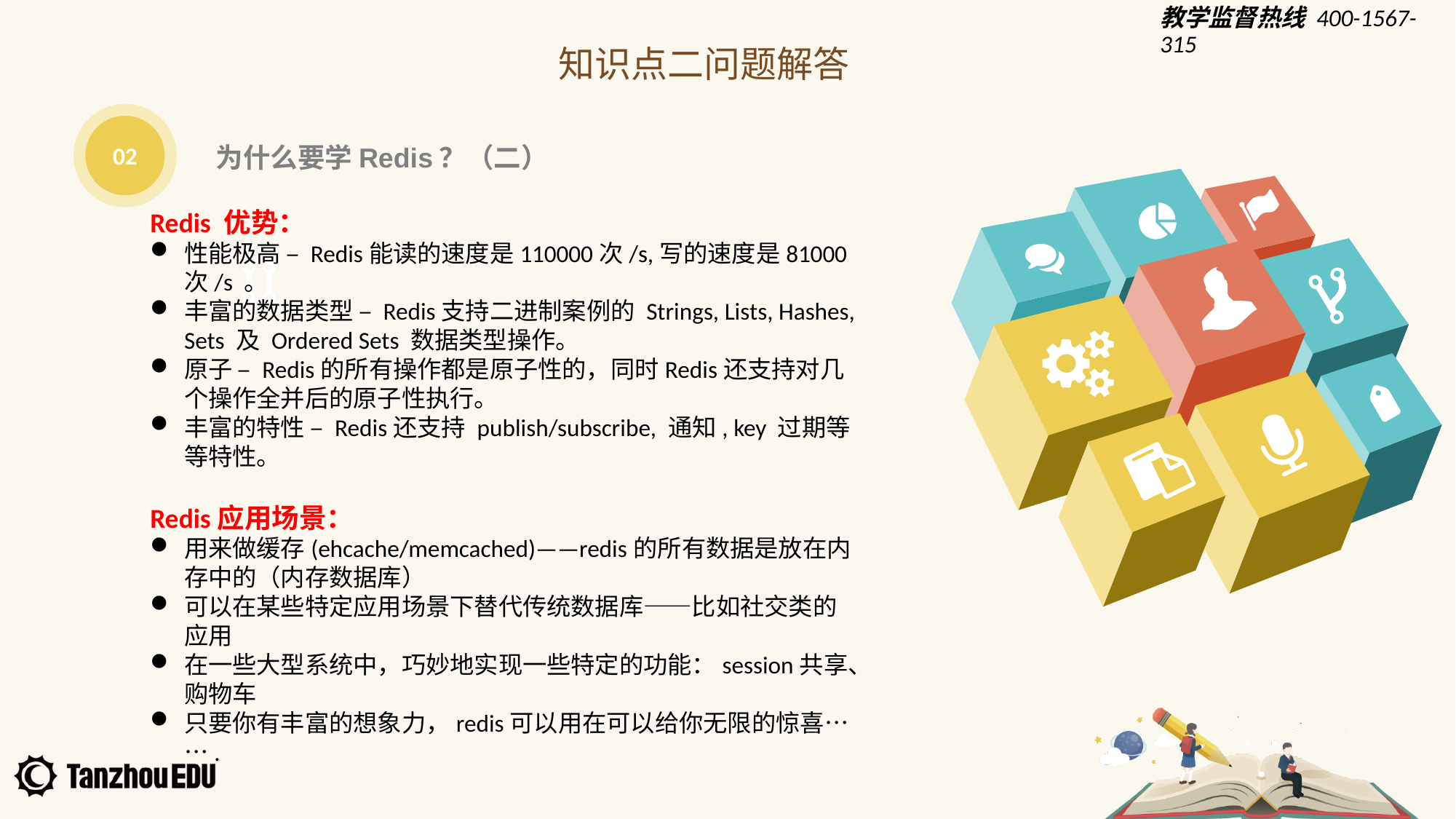

知识点二问题解答

02
为什么要学Redis？（二）

Redis 优势：
性能极高 – Redis能读的速度是110000次/s,写的速度是81000次/s 。
丰富的数据类型 – Redis支持二进制案例的 Strings, Lists, Hashes, Sets 及 Ordered Sets 数据类型操作。
原子 – Redis的所有操作都是原子性的，同时Redis还支持对几个操作全并后的原子性执行。
丰富的特性 – Redis还支持 publish/subscribe, 通知, key 过期等等特性。

Redis应用场景：
用来做缓存(ehcache/memcached)——redis的所有数据是放在内存中的（内存数据库）
可以在某些特定应用场景下替代传统数据库——比如社交类的应用
在一些大型系统中，巧妙地实现一些特定的功能：session共享、购物车
只要你有丰富的想象力，redis可以用在可以给你无限的惊喜…….